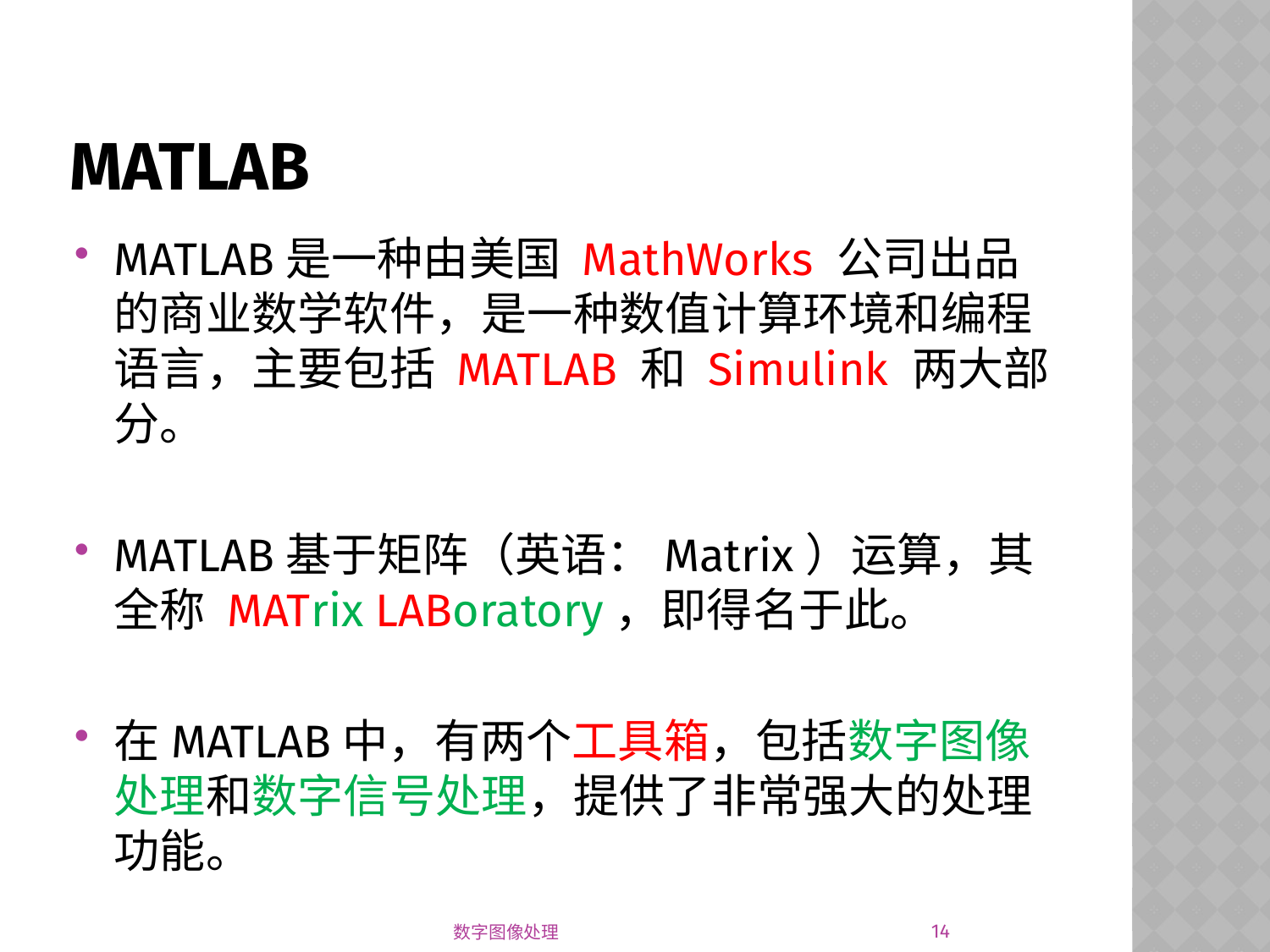

# MATLAB
MATLAB是一种由美国 MathWorks 公司出品的商业数学软件，是一种数值计算环境和编程语言，主要包括 MATLAB 和 Simulink 两大部分。

MATLAB基于矩阵（英语：Matrix）运算，其全称 MATrix LABoratory，即得名于此。

在MATLAB中，有两个工具箱，包括数字图像处理和数字信号处理，提供了非常强大的处理功能。
14
数字图像处理